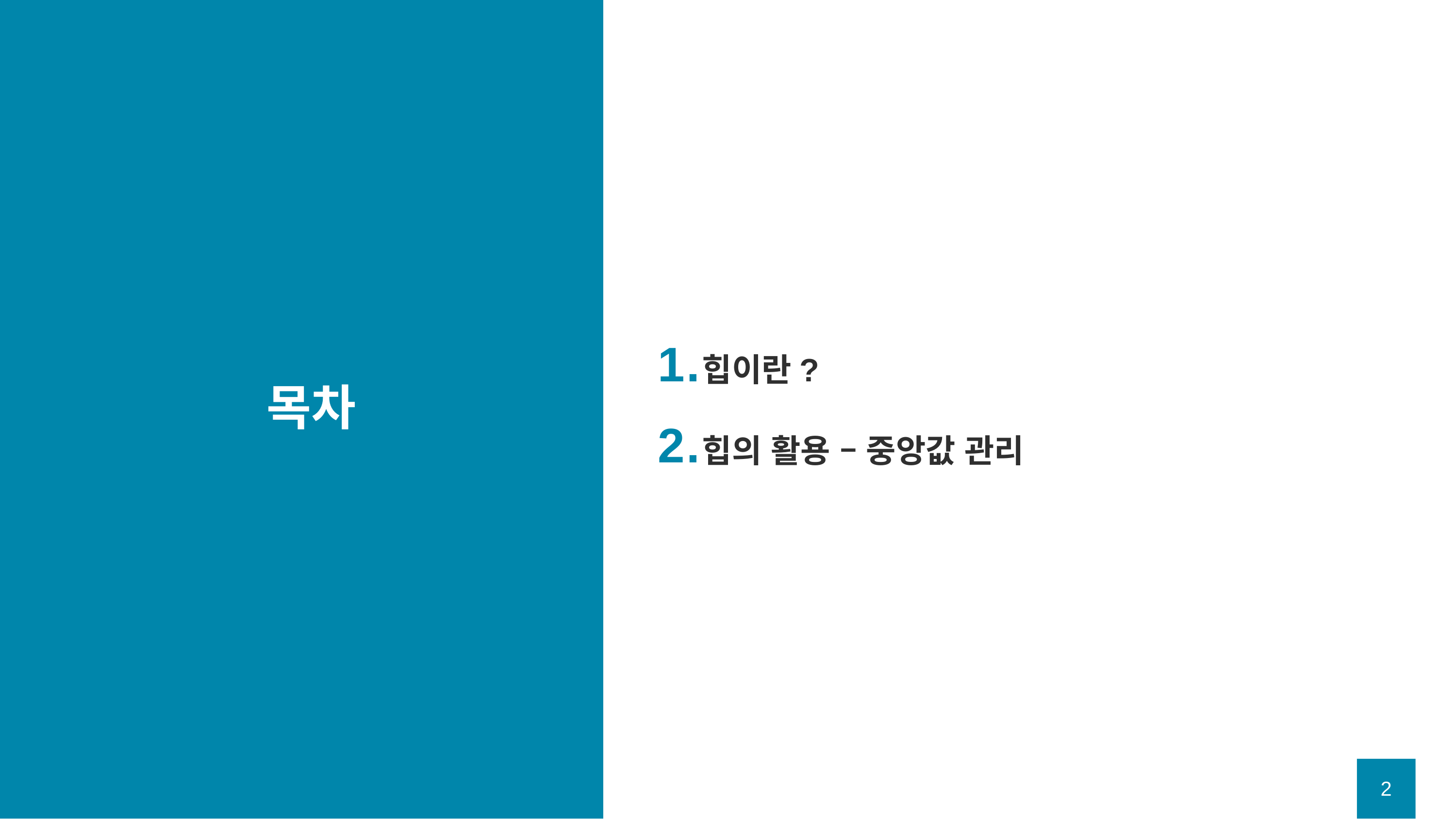

힙이란?
힙의 활용 – 중앙값 관리
# 목차
2